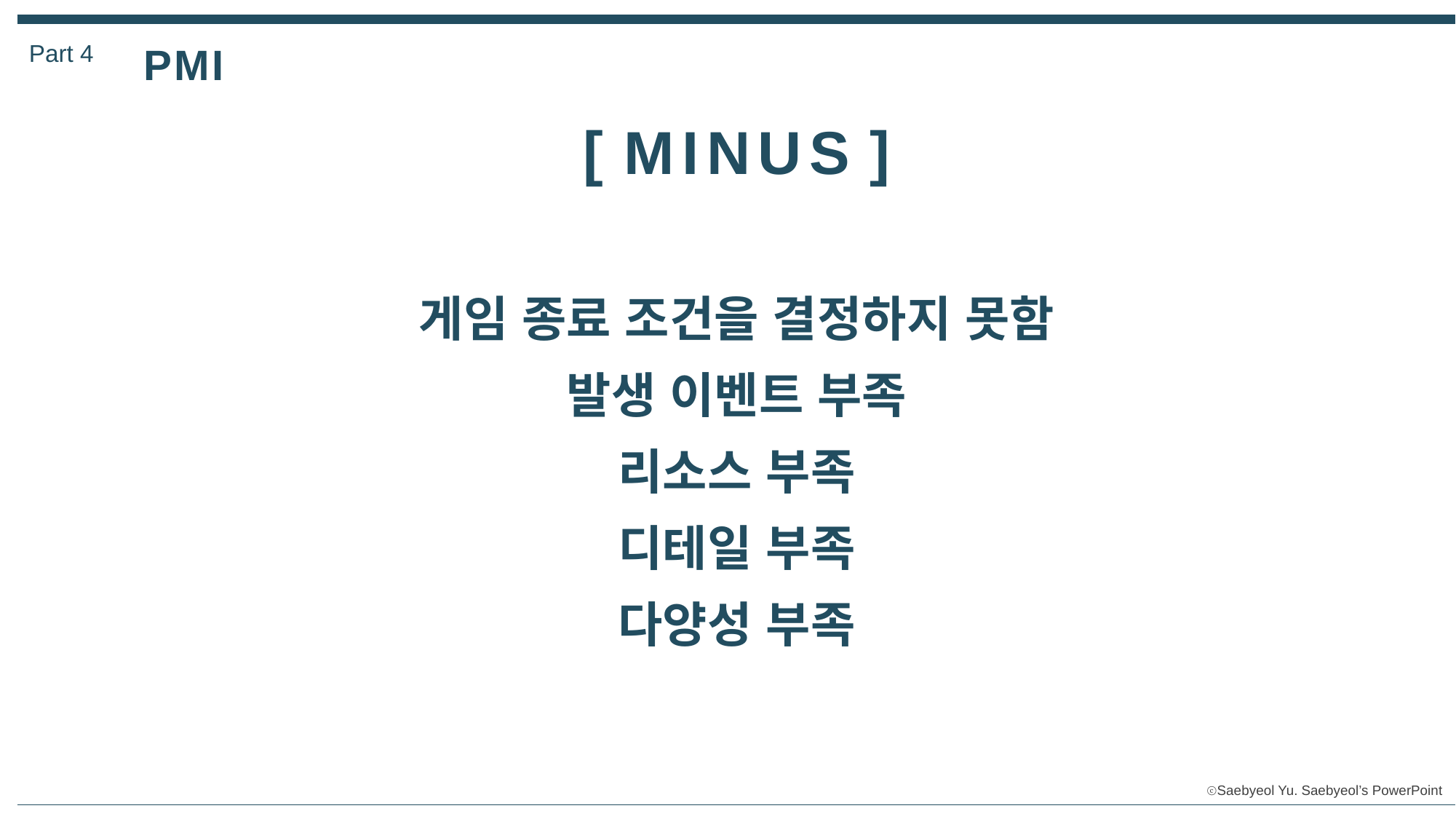

Part 4
P M I
[  M I N U S  ]
게임 종료 조건을 결정하지 못함
발생 이벤트 부족
리소스 부족
디테일 부족
다양성 부족